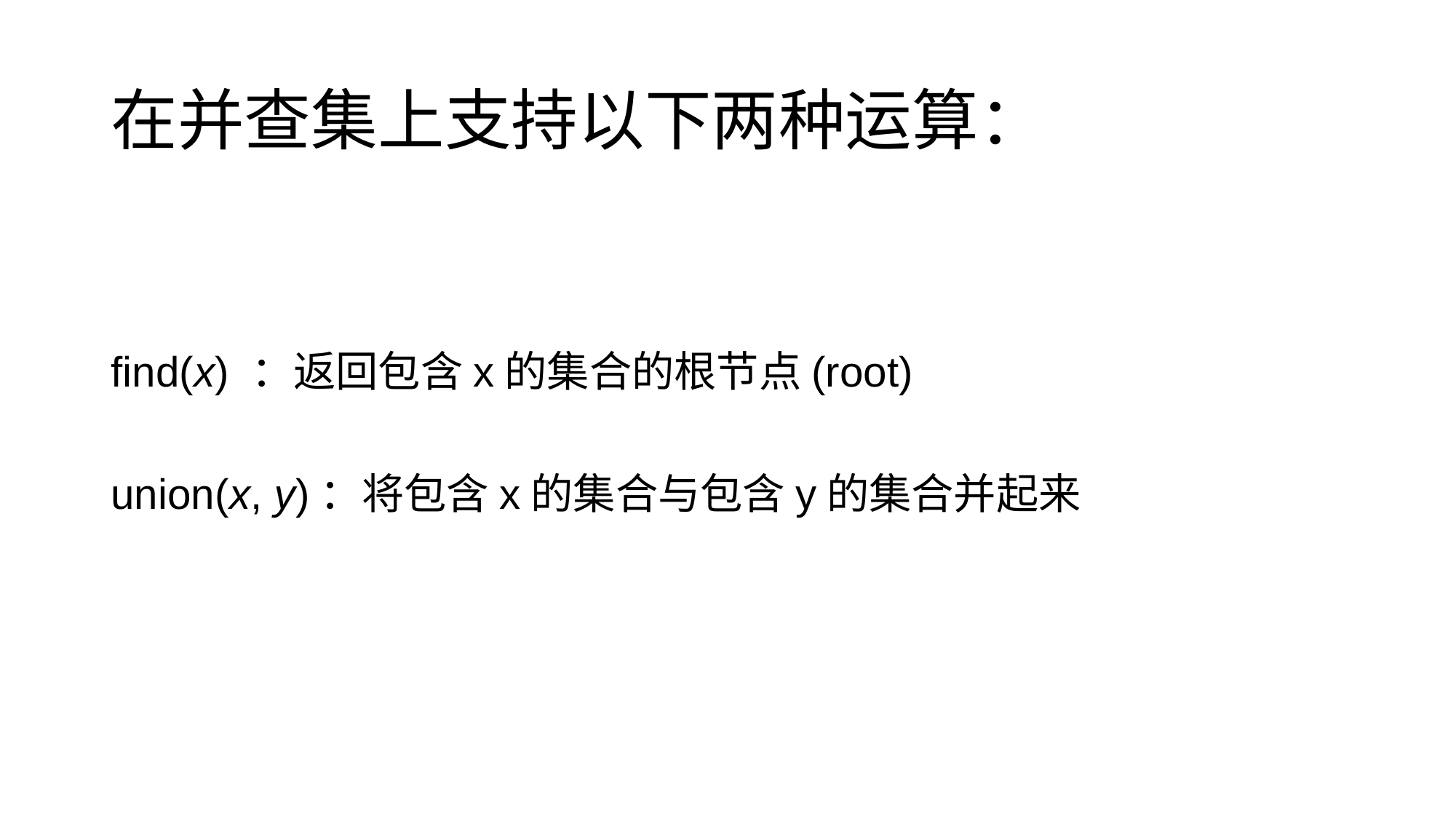

# 在并查集上支持以下两种运算：

find(x) ：返回包含x的集合的根节点(root)

union(x, y)：将包含x的集合与包含y的集合并起来